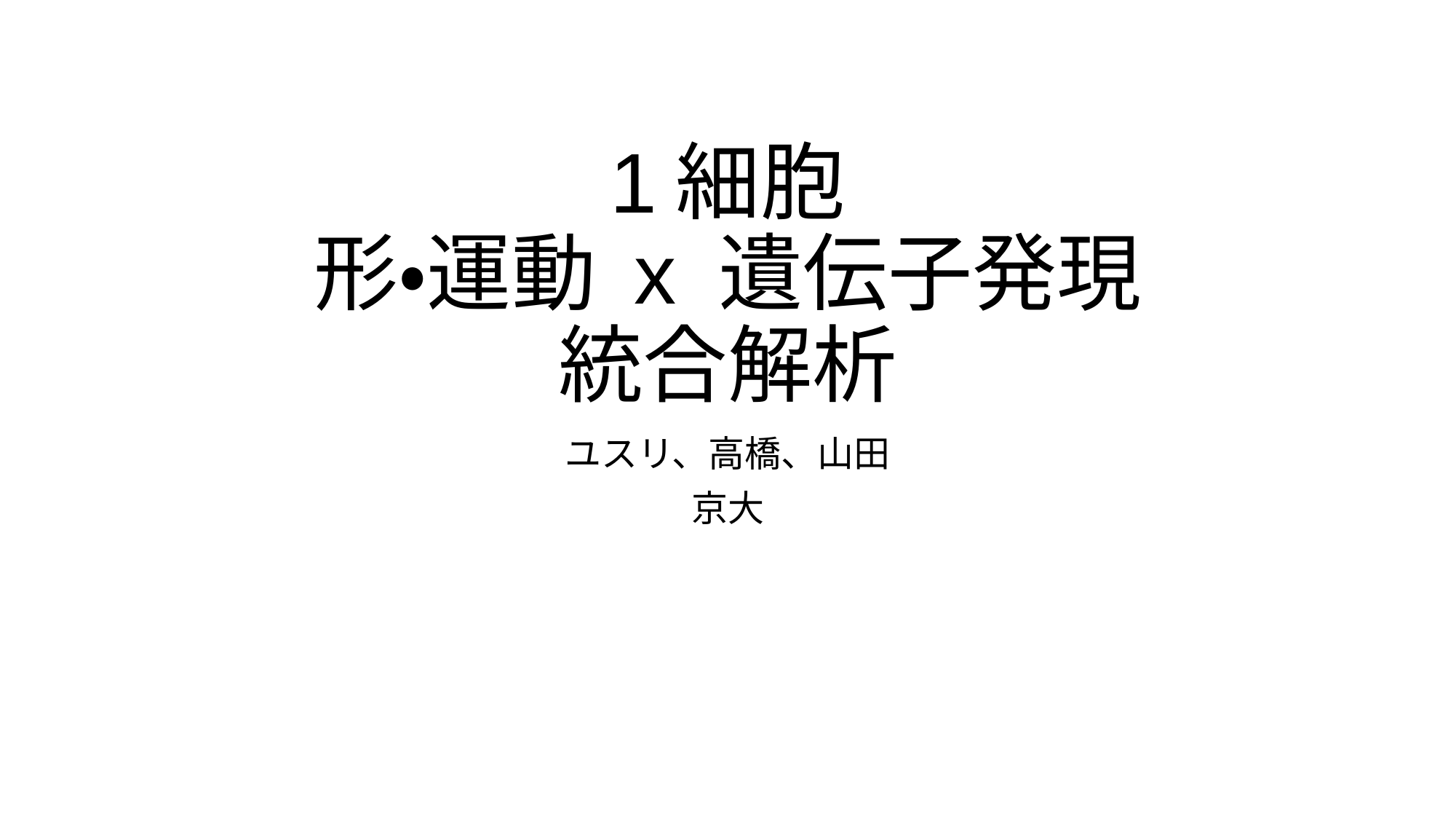

# 1細胞 形・運動 x 遺伝子発現 統合解析
ユスリ、高橋、山田
京大